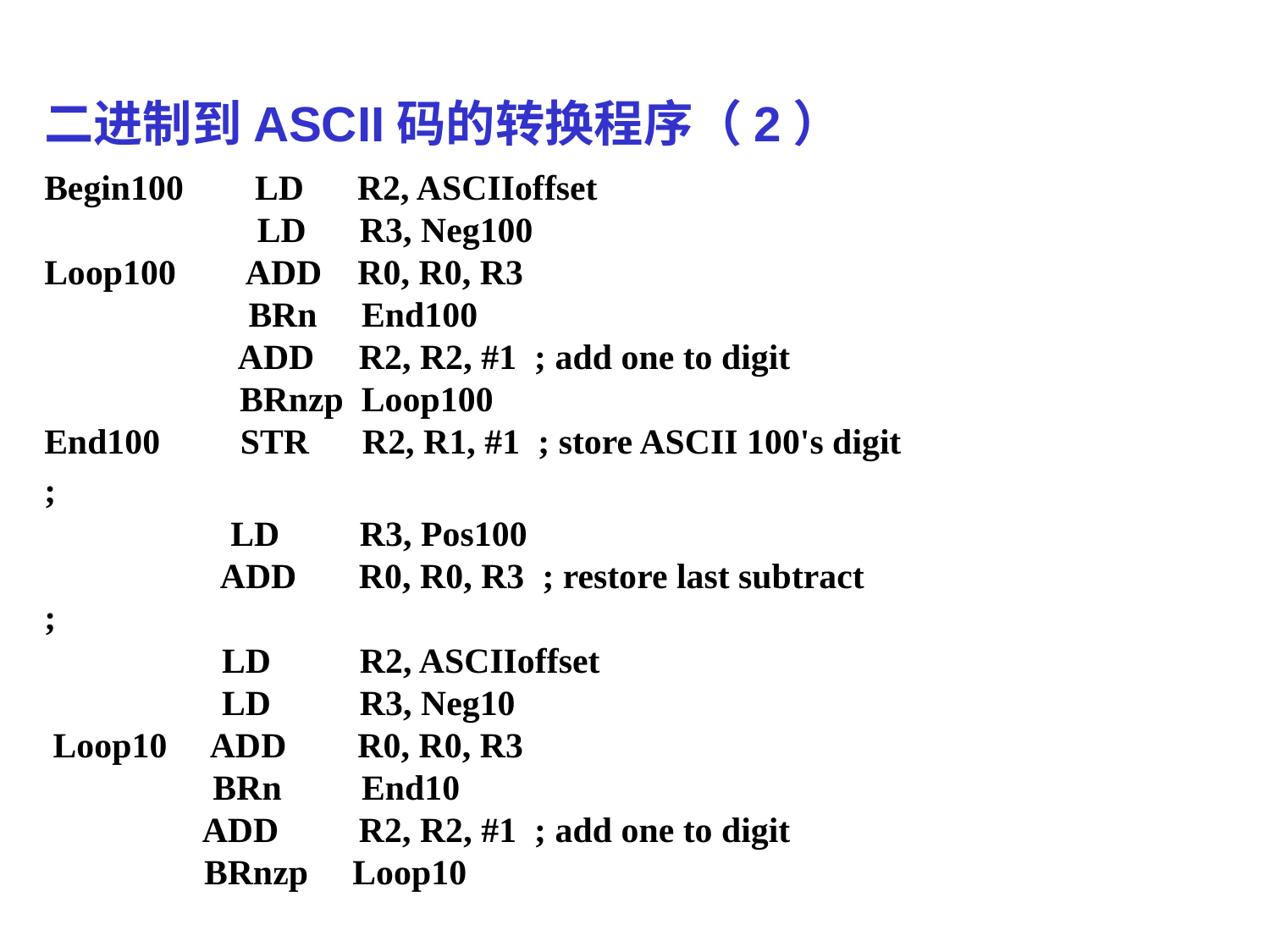

# 二进制到ASCII码的转换程序（2）
Begin100        LD      R2, ASCIIoffset
                        LD      R3, Neg100
Loop100        ADD    R0, R0, R3
                       BRn     End100
                      ADD     R2, R2, #1  ; add one to digit
                      BRnzp  Loop100
End100         STR      R2, R1, #1  ; store ASCII 100's digit
;
                     LD         R3, Pos100
                    ADD       R0, R0, R3  ; restore last subtract
;
                    LD          R2, ASCIIoffset
                    LD          R3, Neg10
 Loop10     ADD        R0, R0, R3
                   BRn         End10
                  ADD         R2, R2, #1  ; add one to digit
                  BRnzp     Loop10